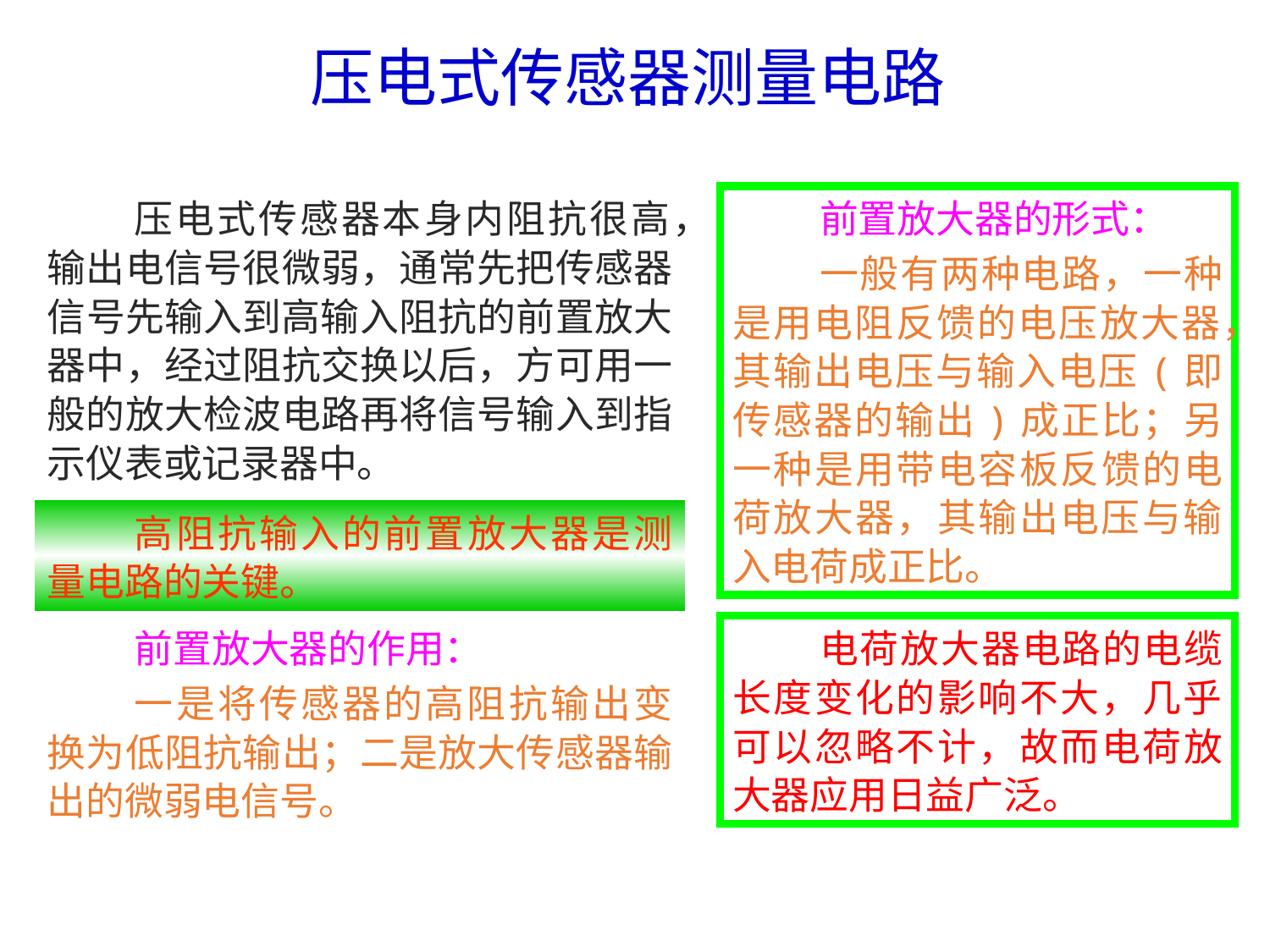

压电式传感器测量电路
压电式传感器本身内阻抗很高，输出电信号很微弱，通常先把传感器信号先输入到高输入阻抗的前置放大器中，经过阻抗交换以后，方可用一般的放大检波电路再将信号输入到指示仪表或记录器中。
前置放大器的形式：
一般有两种电路，一种是用电阻反馈的电压放大器，其输出电压与输入电压(即传感器的输出)成正比；另一种是用带电容板反馈的电荷放大器，其输出电压与输入电荷成正比。
高阻抗输入的前置放大器是测量电路的关键。
前置放大器的作用：
一是将传感器的高阻抗输出变换为低阻抗输出；二是放大传感器输出的微弱电信号。
电荷放大器电路的电缆长度变化的影响不大，几乎可以忽略不计，故而电荷放大器应用日益广泛。